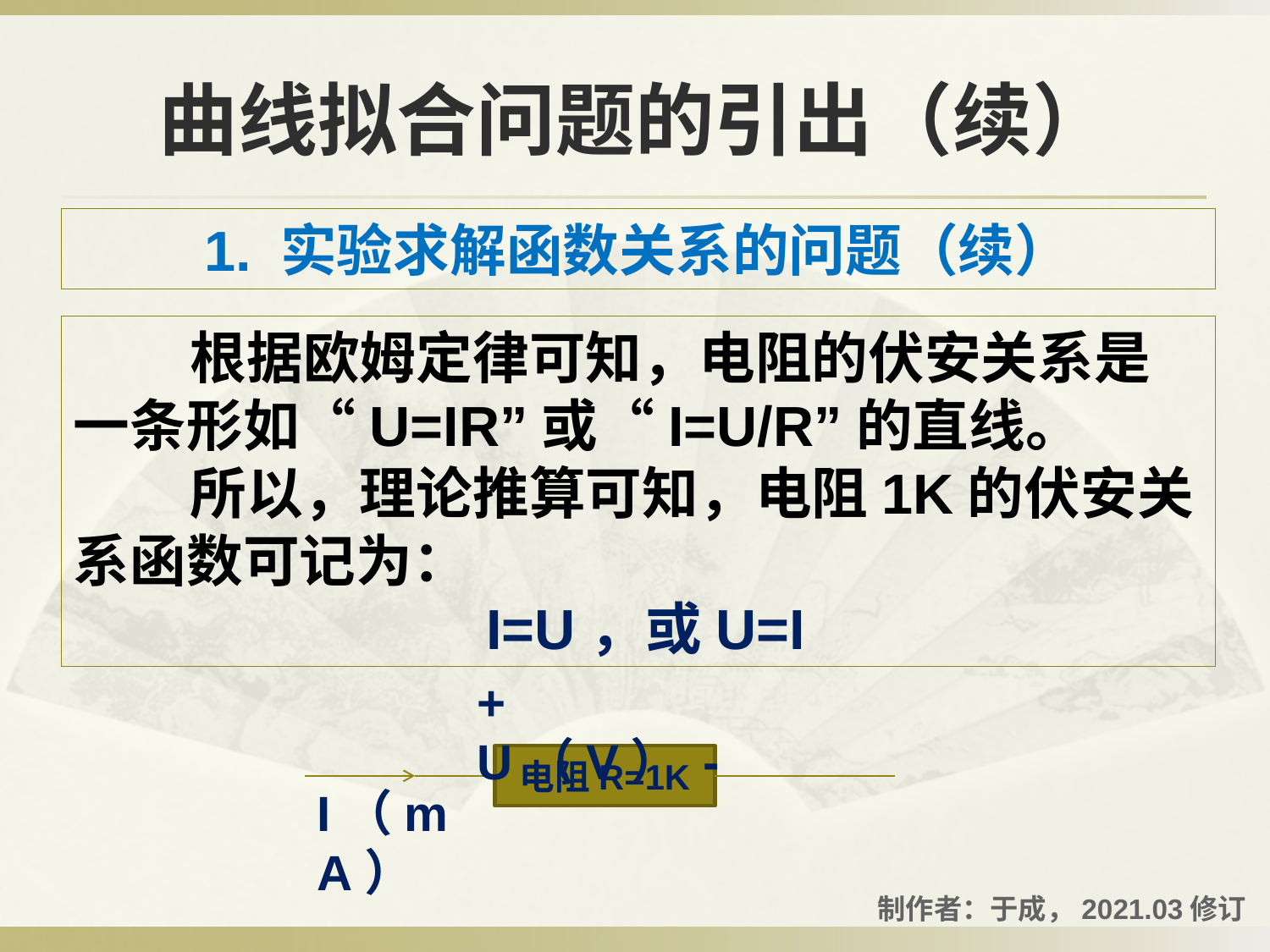

# 曲线拟合问题的引出（续）
1. 实验求解函数关系的问题（续）
        根据欧姆定律可知，电阻的伏安关系是一条形如“U=IR”或“I=U/R”的直线。
        所以，理论推算可知，电阻1K的伏安关系函数可记为：
 I=U，或U=I
+  U（V） -
电阻R=1K
I（mA）
制作者：于成，2021.03修订